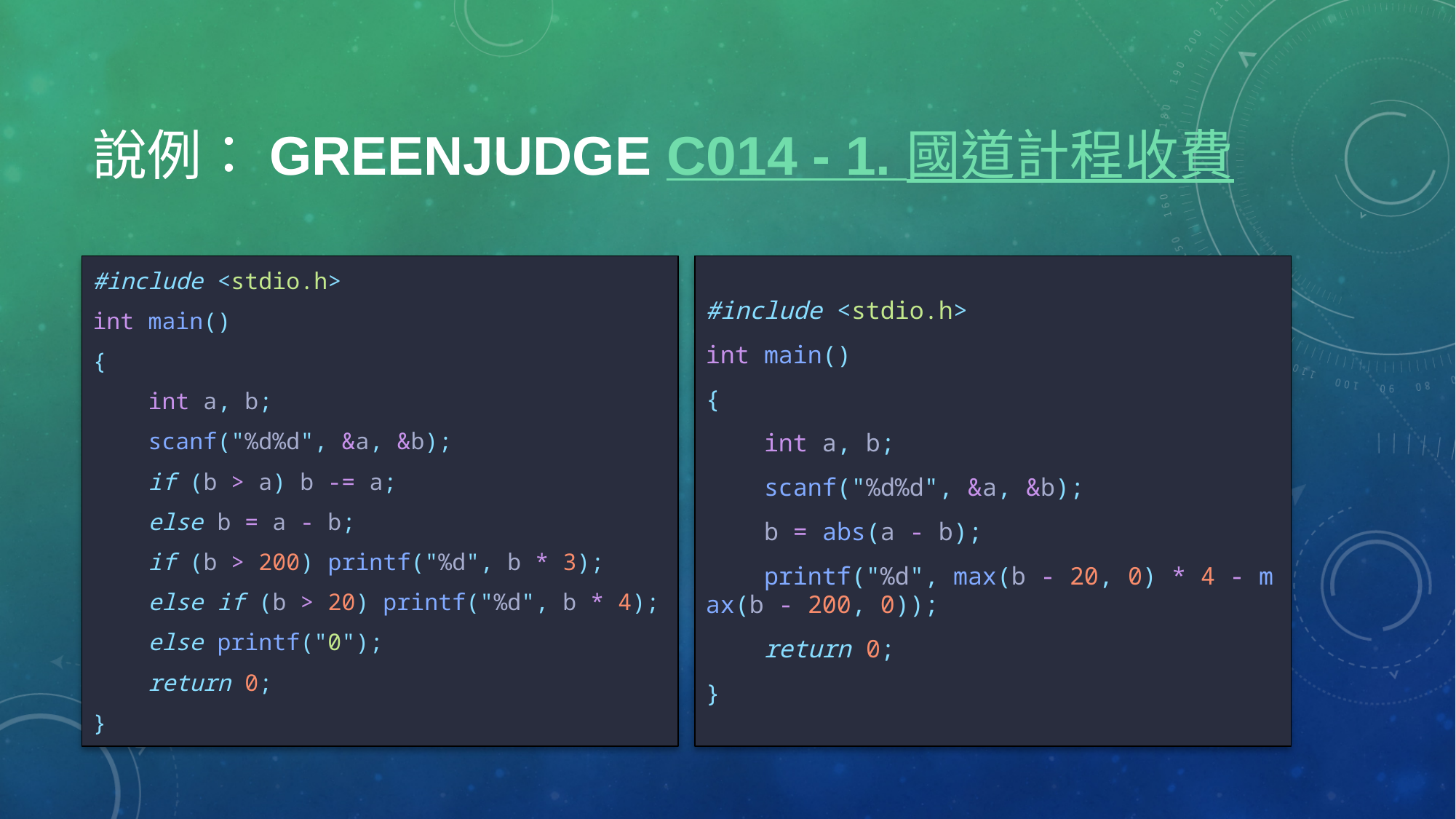

# 說例：GreenJudge c014 - 1. 國道計程收費
#include <stdio.h>
int main()
{
    int a, b;
    scanf("%d%d", &a, &b);
    if (b > a) b -= a;
    else b = a - b;
    if (b > 200) printf("%d", b * 3);
    else if (b > 20) printf("%d", b * 4);
    else printf("0");
    return 0;
}
#include <stdio.h>
int main()
{
    int a, b;
    scanf("%d%d", &a, &b);
    b = abs(a - b);
    printf("%d", max(b - 20, 0) * 4 - max(b - 200, 0));
    return 0;
}